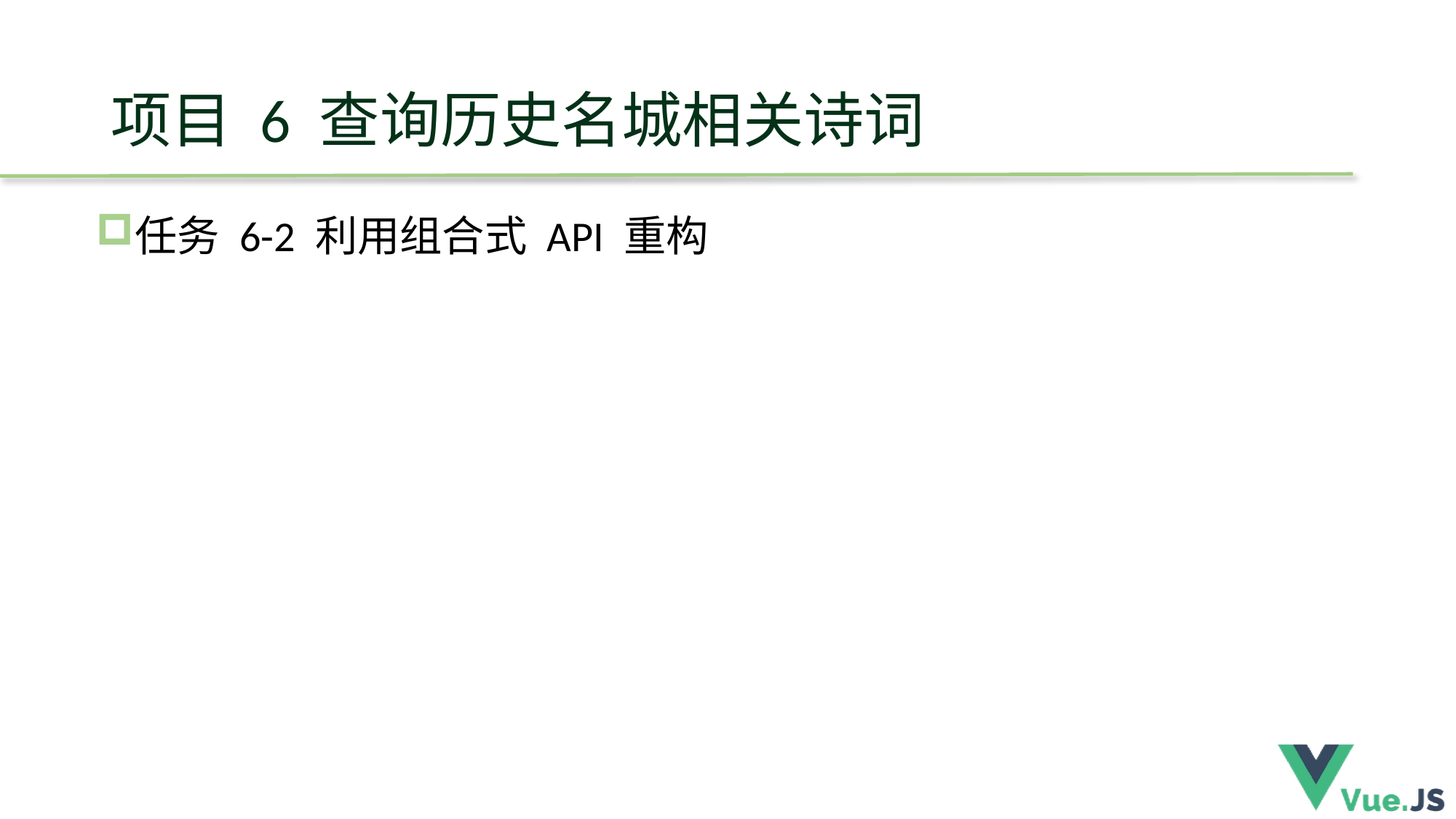

# 项目 6 查询历史名城相关诗词
任务 6-2 利用组合式 API 重构